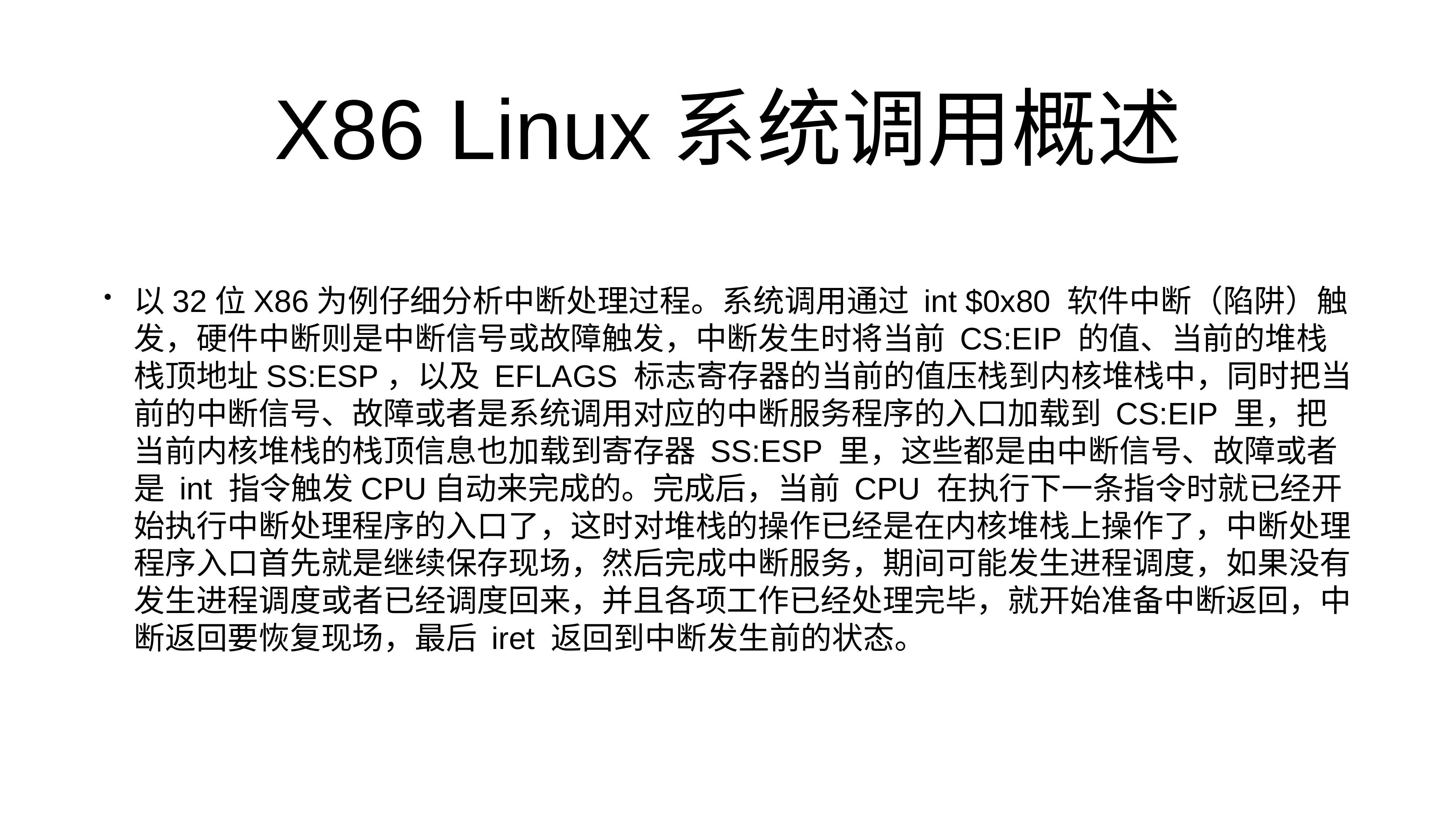

# X86 Linux系统调用概述
以32位X86为例仔细分析中断处理过程。系统调用通过 int $0x80 软件中断（陷阱）触发，硬件中断则是中断信号或故障触发，中断发生时将当前 CS:EIP 的值、当前的堆栈栈顶地址SS:ESP，以及 EFLAGS 标志寄存器的当前的值压栈到内核堆栈中，同时把当前的中断信号、故障或者是系统调用对应的中断服务程序的入口加载到 CS:EIP 里，把当前内核堆栈的栈顶信息也加载到寄存器 SS:ESP 里，这些都是由中断信号、故障或者是 int 指令触发CPU自动来完成的。完成后，当前 CPU 在执行下一条指令时就已经开始执行中断处理程序的入口了，这时对堆栈的操作已经是在内核堆栈上操作了，中断处理程序入口首先就是继续保存现场，然后完成中断服务，期间可能发生进程调度，如果没有发生进程调度或者已经调度回来，并且各项工作已经处理完毕，就开始准备中断返回，中断返回要恢复现场，最后 iret 返回到中断发生前的状态。